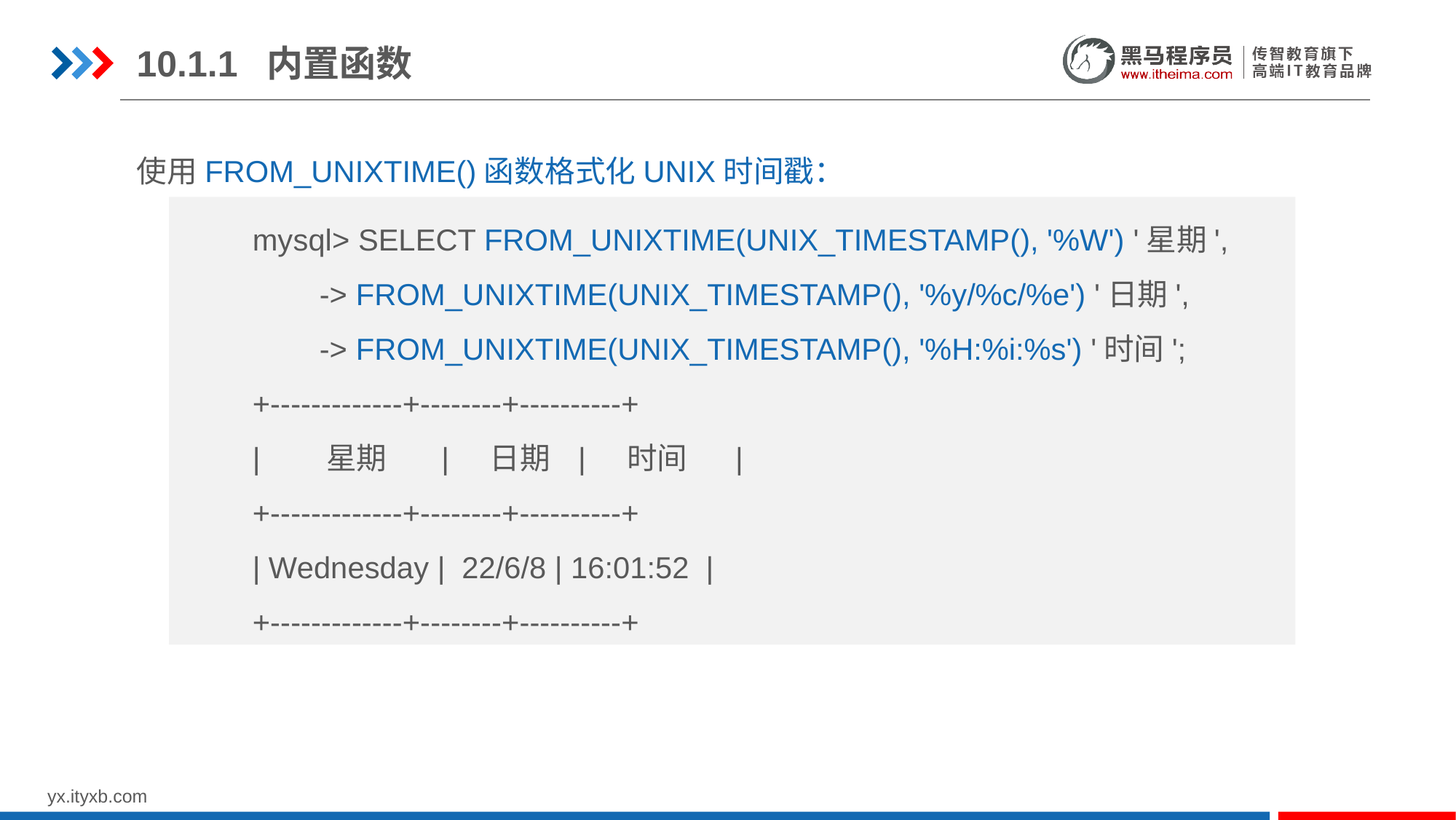

10.1.1  内置函数
使用FROM_UNIXTIME()函数格式化UNIX时间戳：
mysql> SELECT FROM_UNIXTIME(UNIX_TIMESTAMP(), '%W') '星期',
        -> FROM_UNIXTIME(UNIX_TIMESTAMP(), '%y/%c/%e') '日期',
        -> FROM_UNIXTIME(UNIX_TIMESTAMP(), '%H:%i:%s') '时间';
+-------------+--------+----------+
|       星期       |    日期   |    时间      |
+-------------+--------+----------+
| Wednesday |  22/6/8 | 16:01:52  |
+-------------+--------+----------+